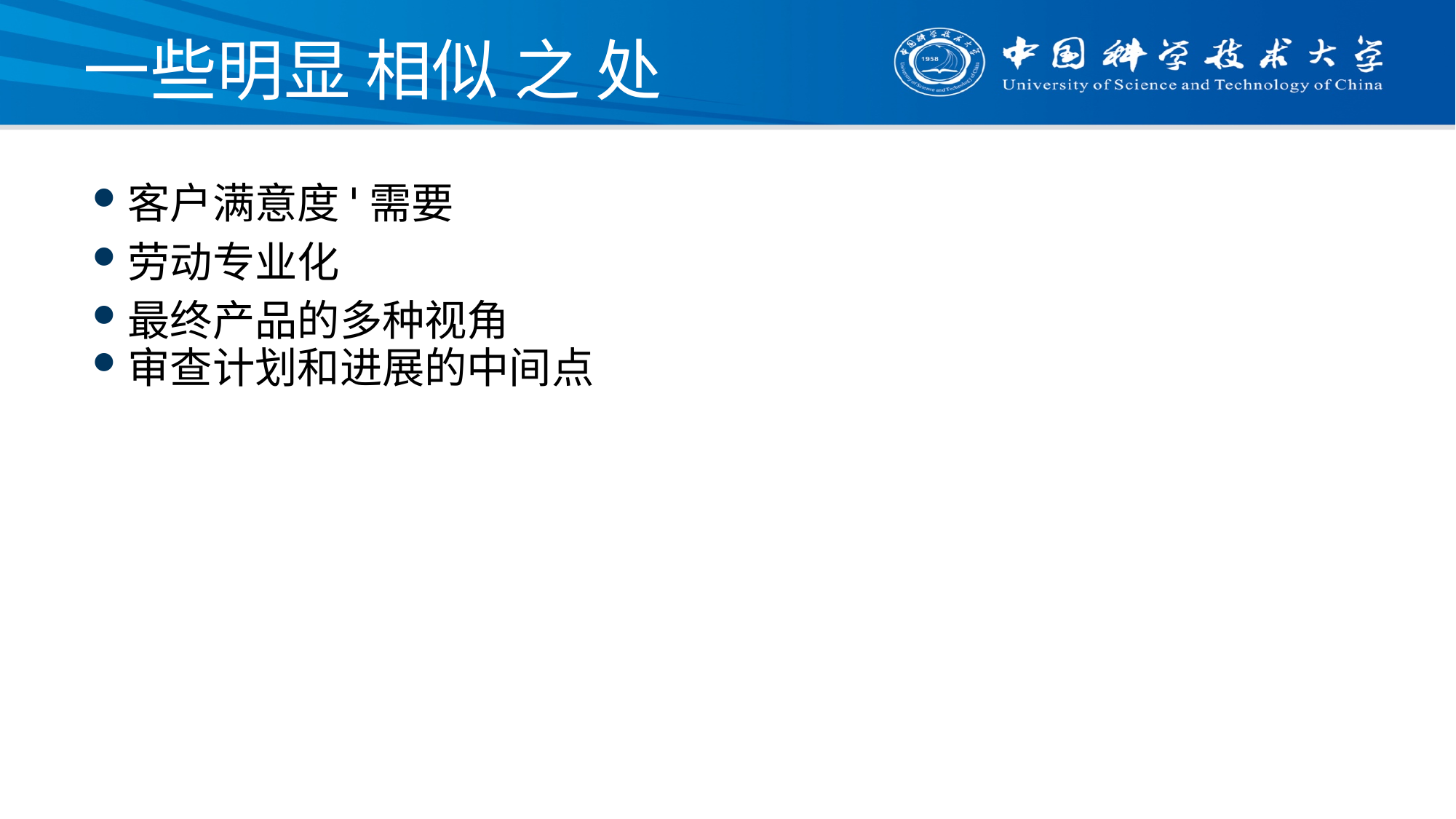

# 一些明显 相似 之 处
客户满意度'需要
劳动专业化
最终产品的多种视角
审查计划和进展的中间点